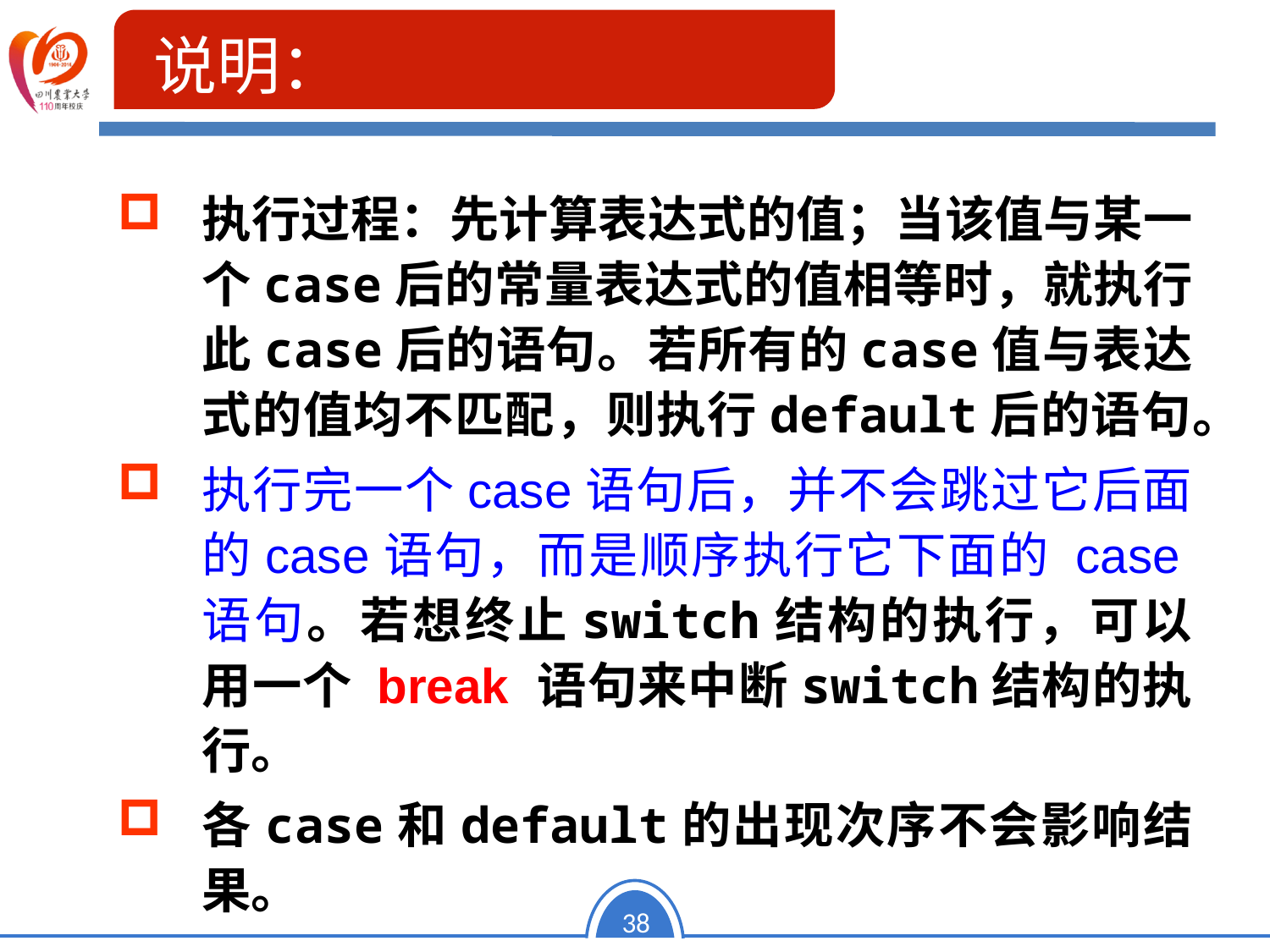

说明：
执行过程：先计算表达式的值；当该值与某一个case后的常量表达式的值相等时，就执行此case后的语句。若所有的case值与表达式的值均不匹配，则执行default后的语句。
执行完一个case语句后，并不会跳过它后面的case语句，而是顺序执行它下面的 case语句。若想终止switch结构的执行，可以用一个 break 语句来中断switch结构的执行。
各case和default的出现次序不会影响结果。